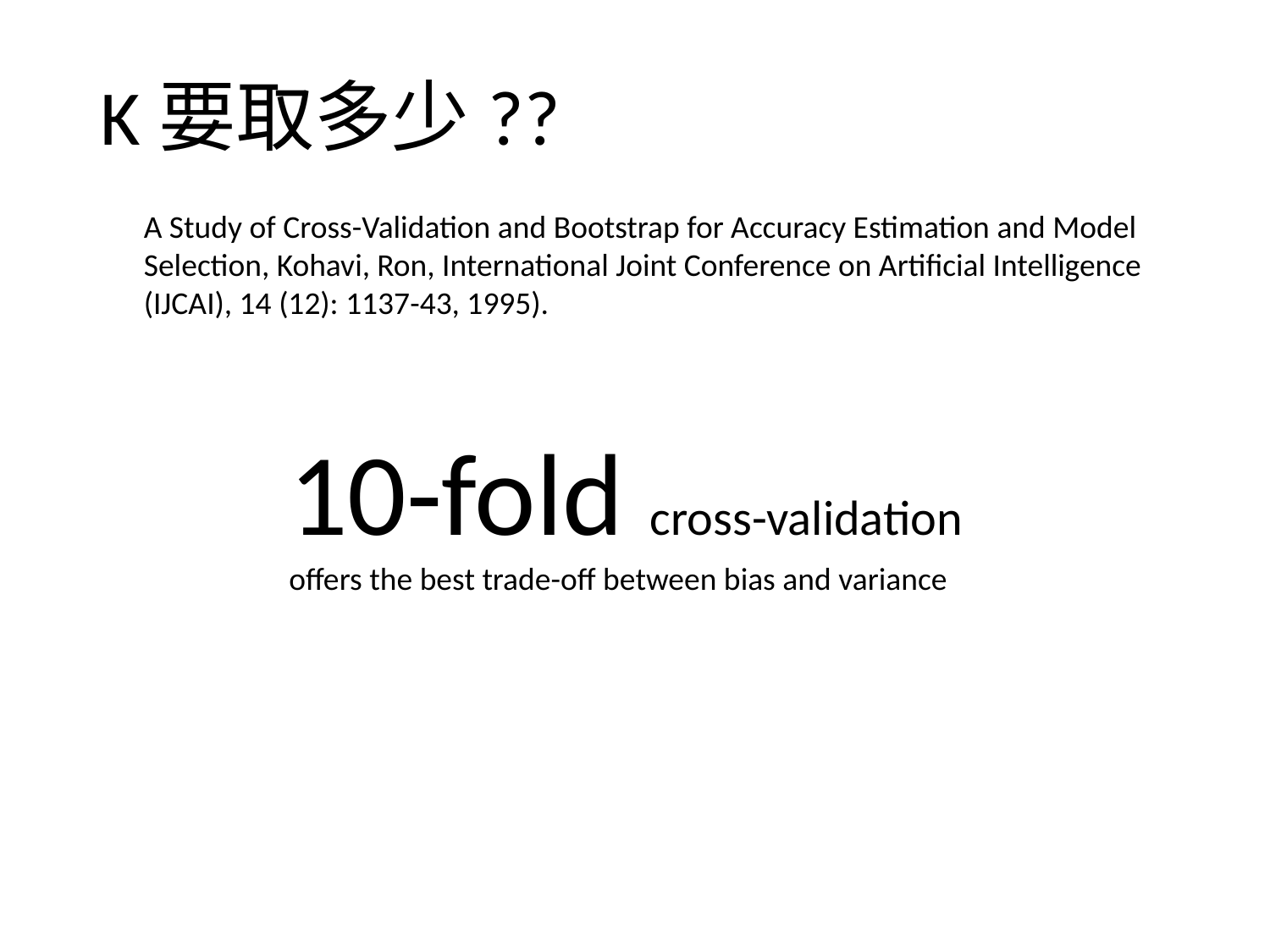

# K要取多少??
A Study of Cross-Validation and Bootstrap for Accuracy Estimation and Model Selection, Kohavi, Ron, International Joint Conference on Artificial Intelligence (IJCAI), 14 (12): 1137-43, 1995).
10-fold cross-validation
offers the best trade-off between bias and variance